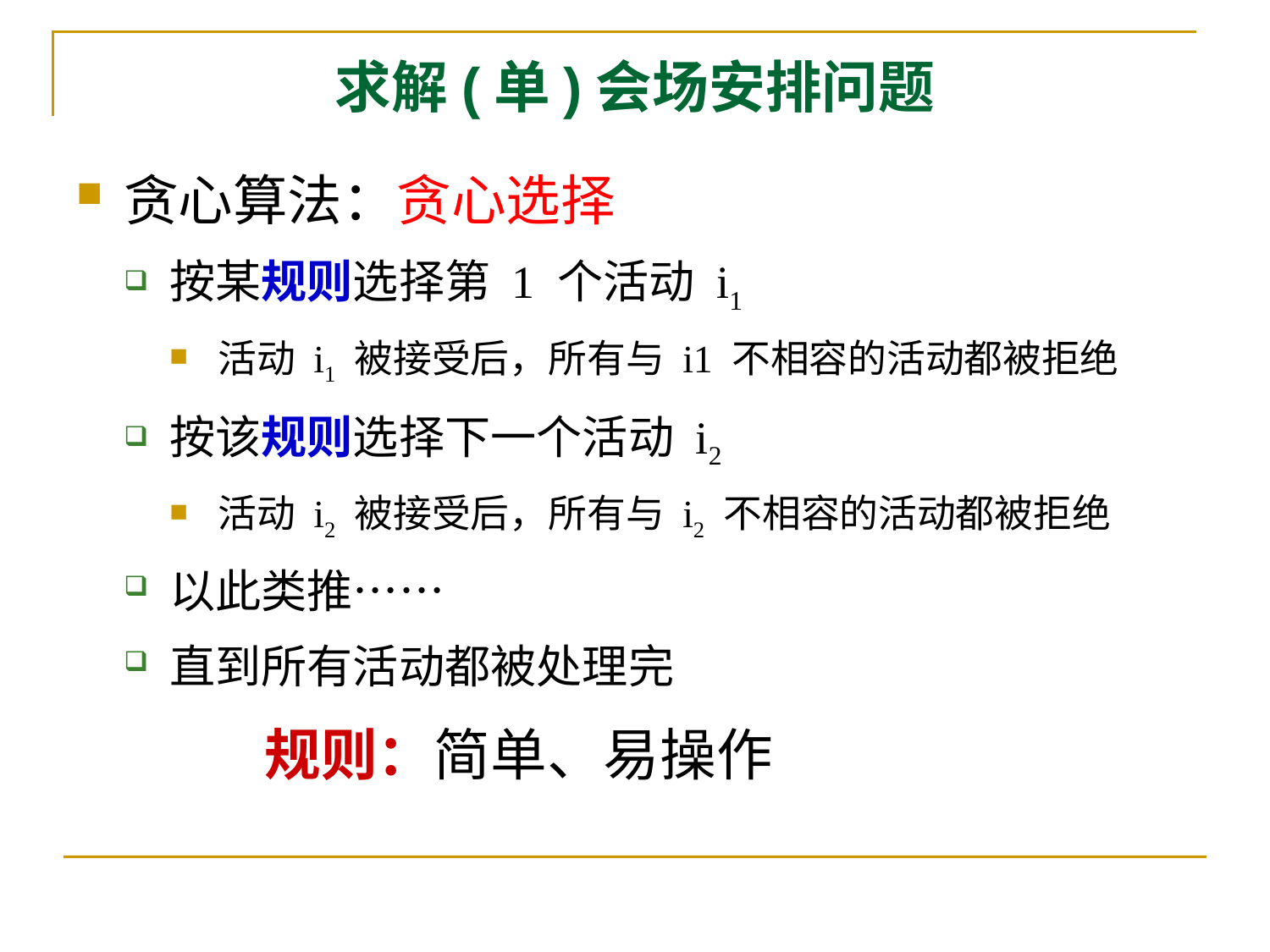

求解(单)会场安排问题
贪心算法：贪心选择
按某规则选择第 1 个活动 i1
活动 i1 被接受后，所有与 i1 不相容的活动都被拒绝
按该规则选择下一个活动 i2
活动 i2 被接受后，所有与 i2 不相容的活动都被拒绝
以此类推……
直到所有活动都被处理完
规则：简单、易操作